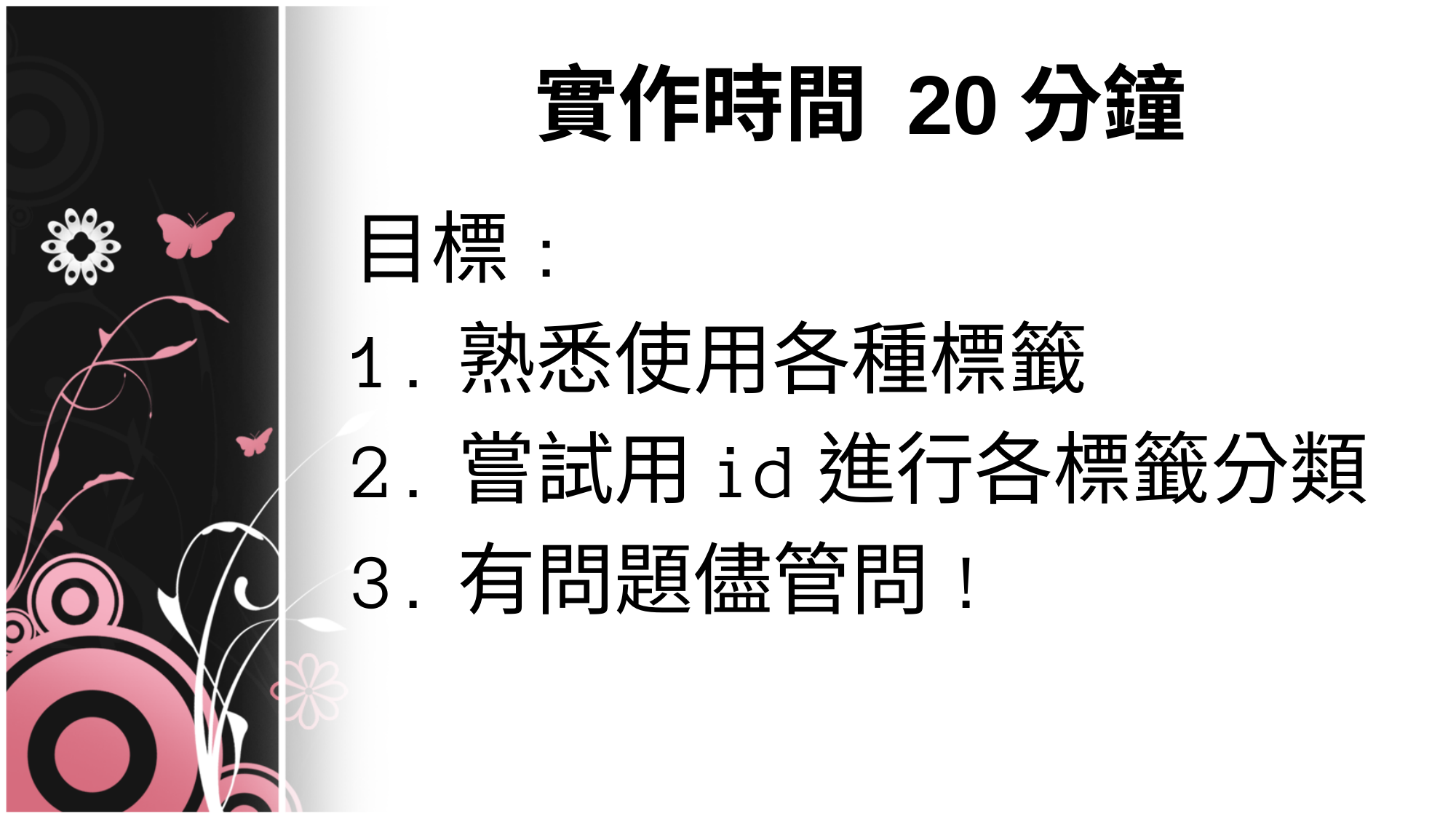

# 實作時間 20分鐘
目標:
1.熟悉使用各種標籤
2.嘗試用id進行各標籤分類
3.有問題儘管問!